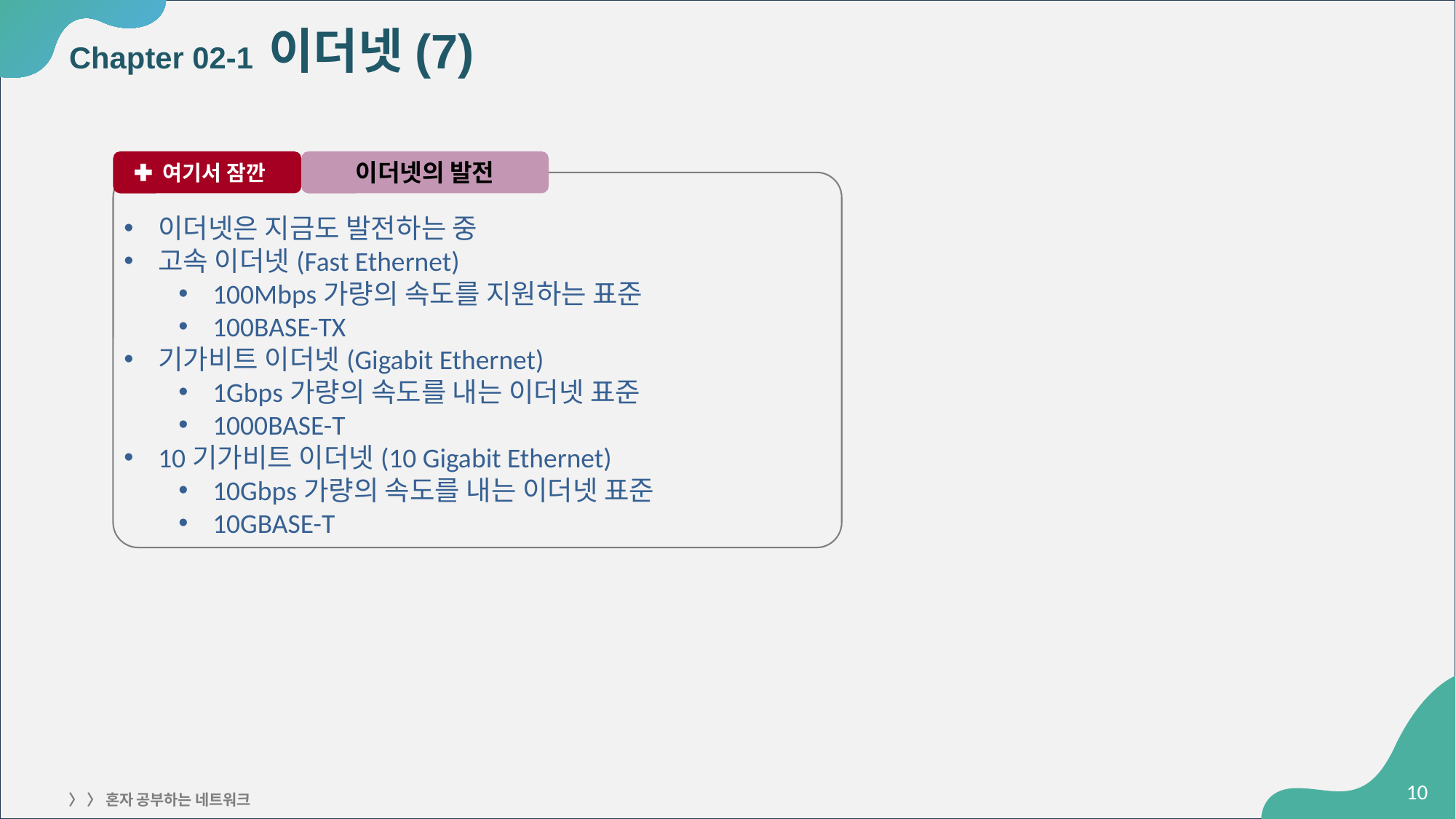

# Chapter 02-1 이더넷(7)
     여기서 잠깐
이더넷의 발전

이더넷은 지금도 발전하는 중
고속 이더넷(Fast Ethernet)
100Mbps가량의 속도를 지원하는 표준
100BASE-TX
기가비트 이더넷(Gigabit Ethernet)
1Gbps가량의 속도를 내는 이더넷 표준
1000BASE-T
10기가비트 이더넷(10 Gigabit Ethernet)
10Gbps가량의 속도를 내는 이더넷 표준
10GBASE-T
10
〉 〉 혼자 공부하는 네트워크